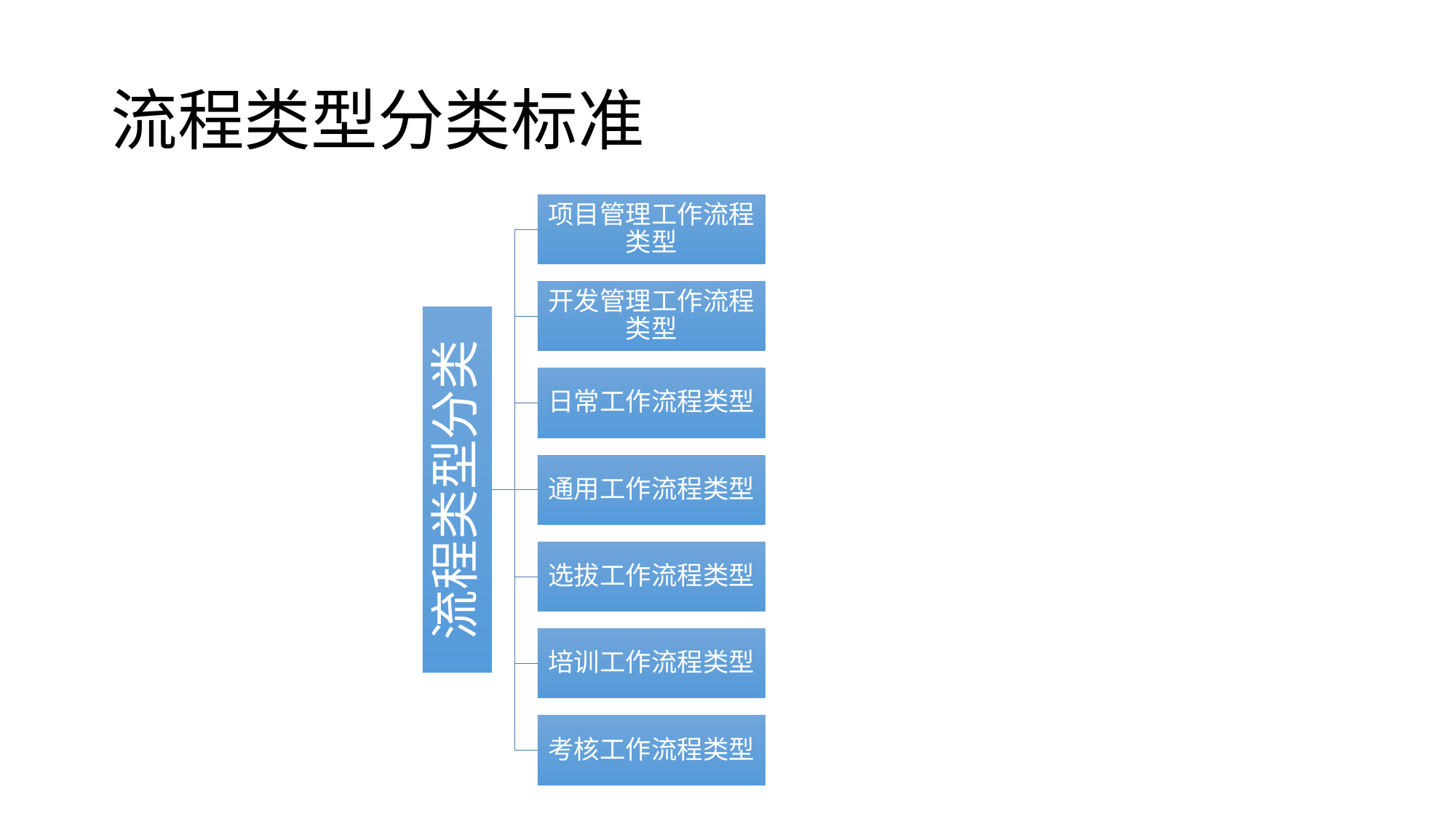

# 流程类型分类标准

流程类型分类
项目管理工作流程类型
开发管理工作流程类型
日常工作流程类型
通用工作流程类型
选拔工作流程类型
培训工作流程类型
考核工作流程类型